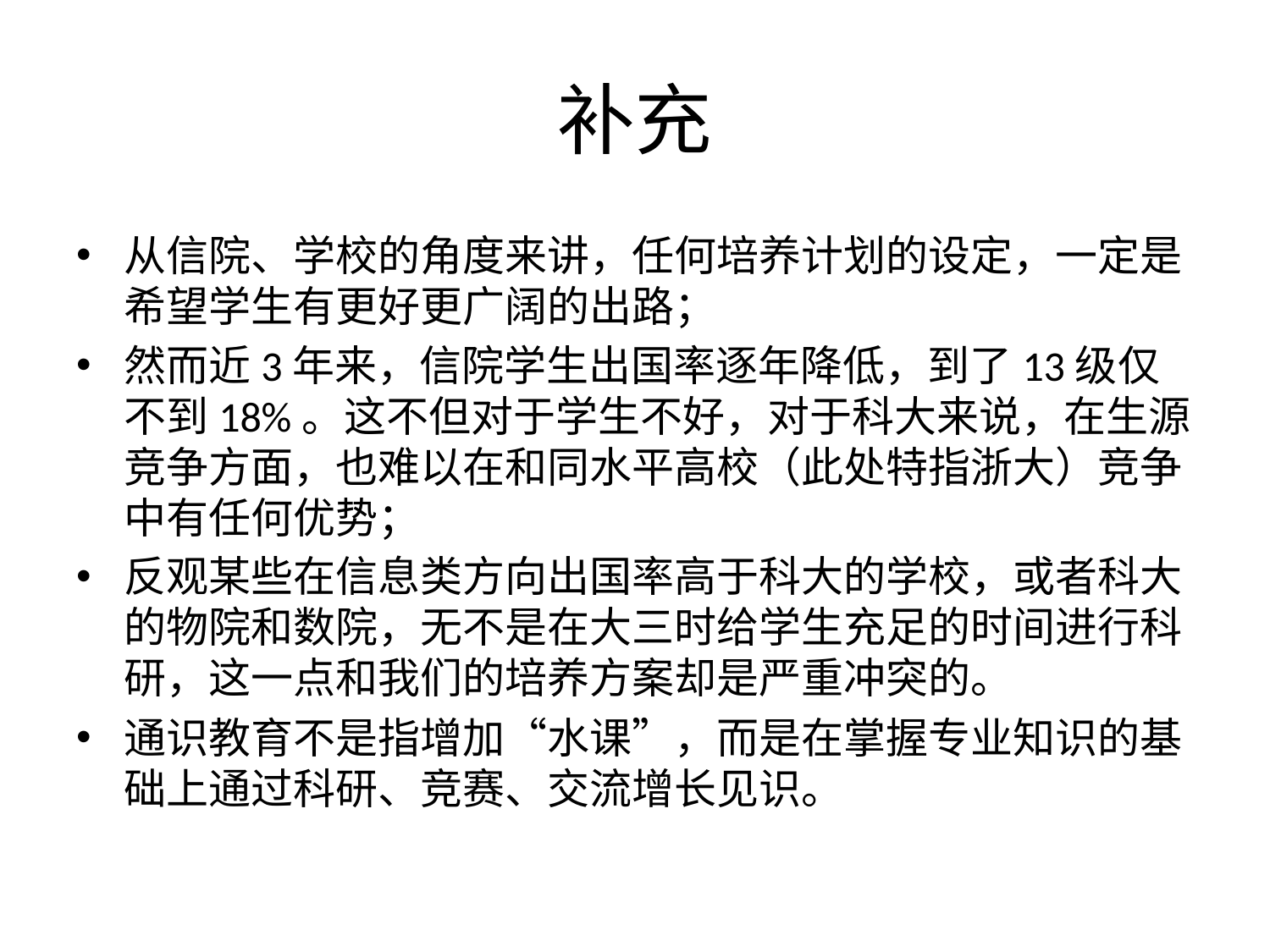

# 补充
从信院、学校的角度来讲，任何培养计划的设定，一定是希望学生有更好更广阔的出路；
然而近3年来，信院学生出国率逐年降低，到了13级仅不到18%。这不但对于学生不好，对于科大来说，在生源竞争方面，也难以在和同水平高校（此处特指浙大）竞争中有任何优势；
反观某些在信息类方向出国率高于科大的学校，或者科大的物院和数院，无不是在大三时给学生充足的时间进行科研，这一点和我们的培养方案却是严重冲突的。
通识教育不是指增加“水课”，而是在掌握专业知识的基础上通过科研、竞赛、交流增长见识。